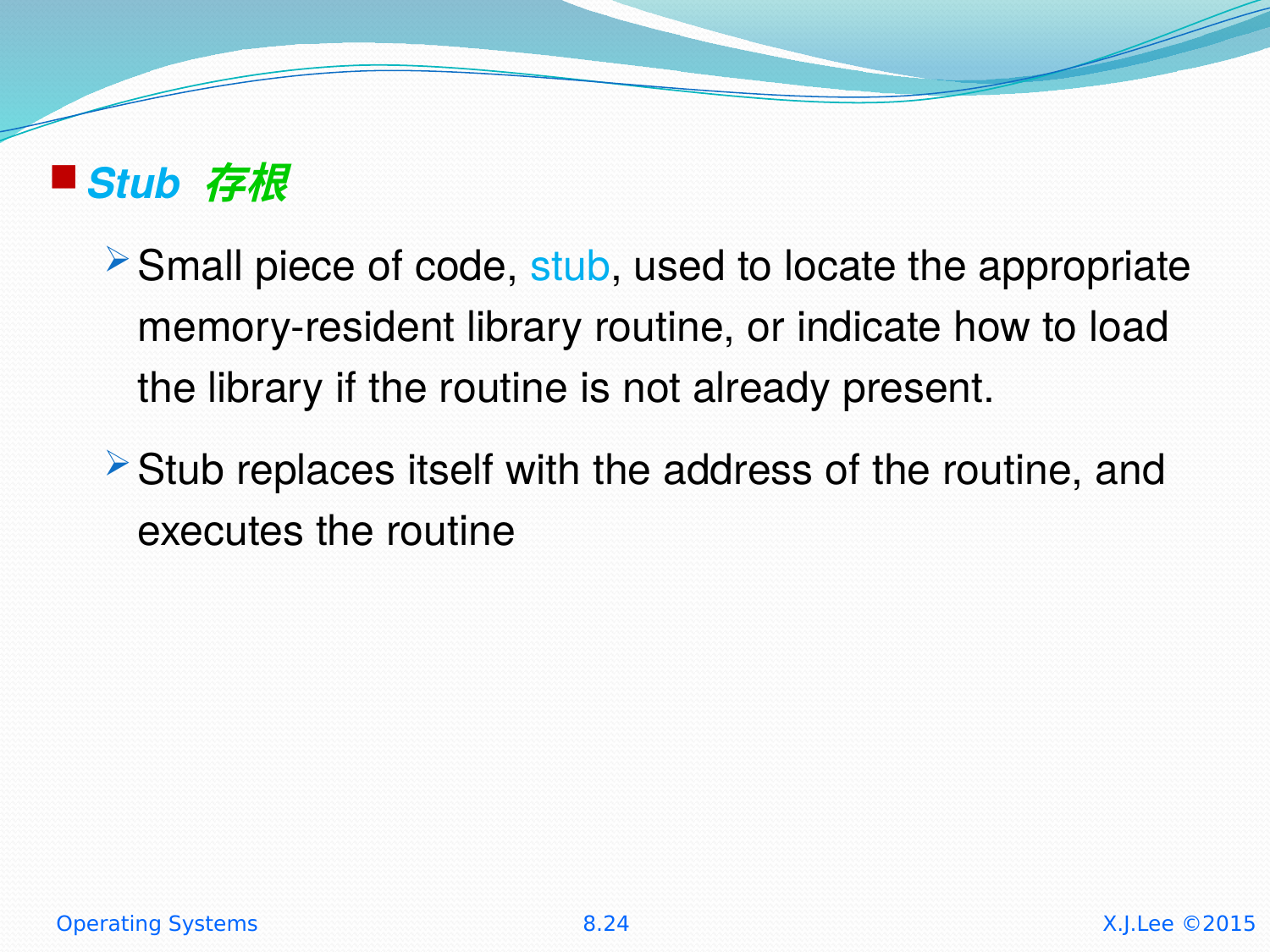

Stub 存根
Small piece of code, stub, used to locate the appropriate memory-resident library routine, or indicate how to load the library if the routine is not already present.
Stub replaces itself with the address of the routine, and executes the routine
Operating Systems
8.24
X.J.Lee ©2015